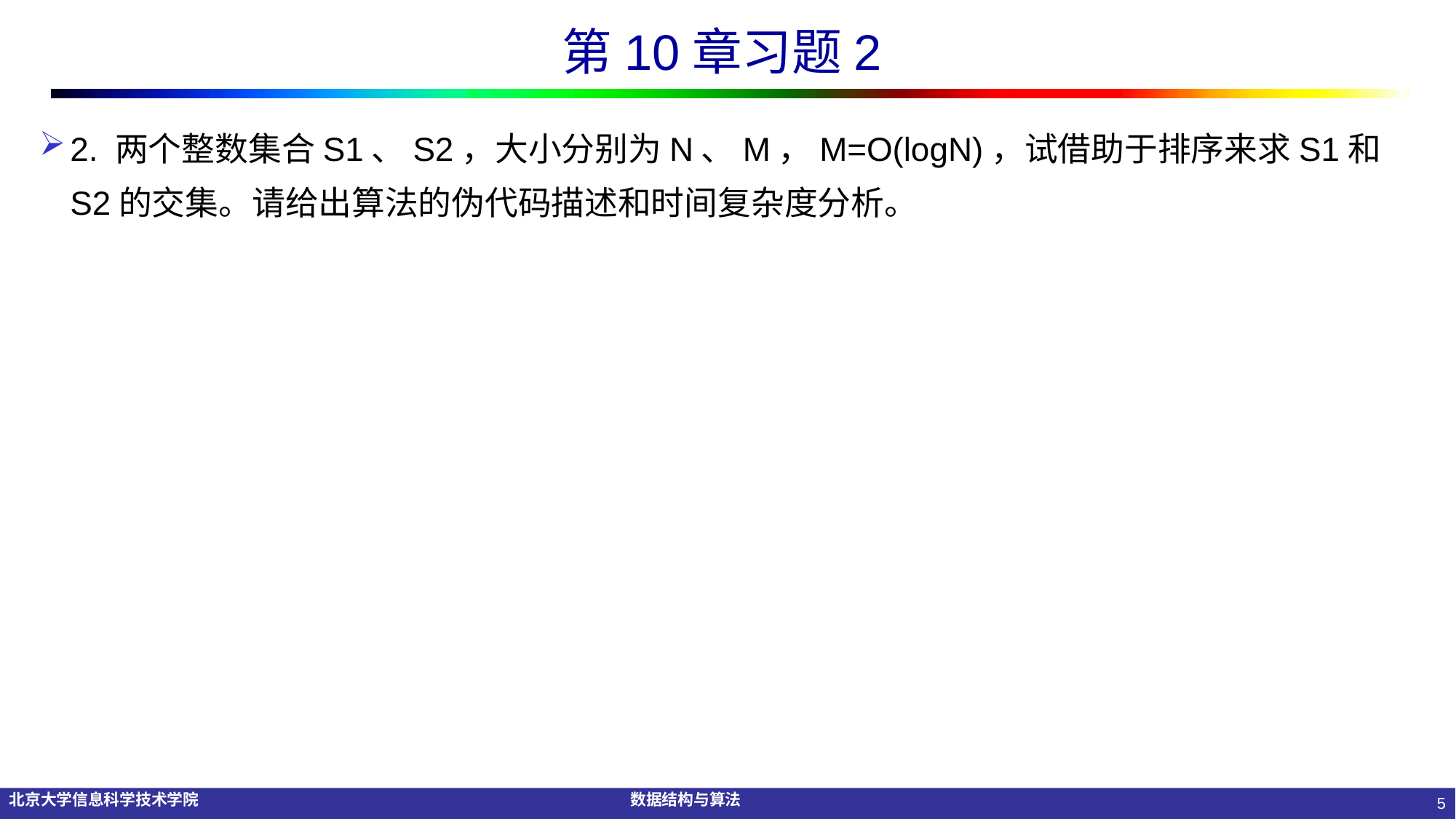

# 第10章习题2
2. 两个整数集合S1、S2，大小分别为N、M，M=O(logN)，试借助于排序来求S1和S2的交集。请给出算法的伪代码描述和时间复杂度分析。

5